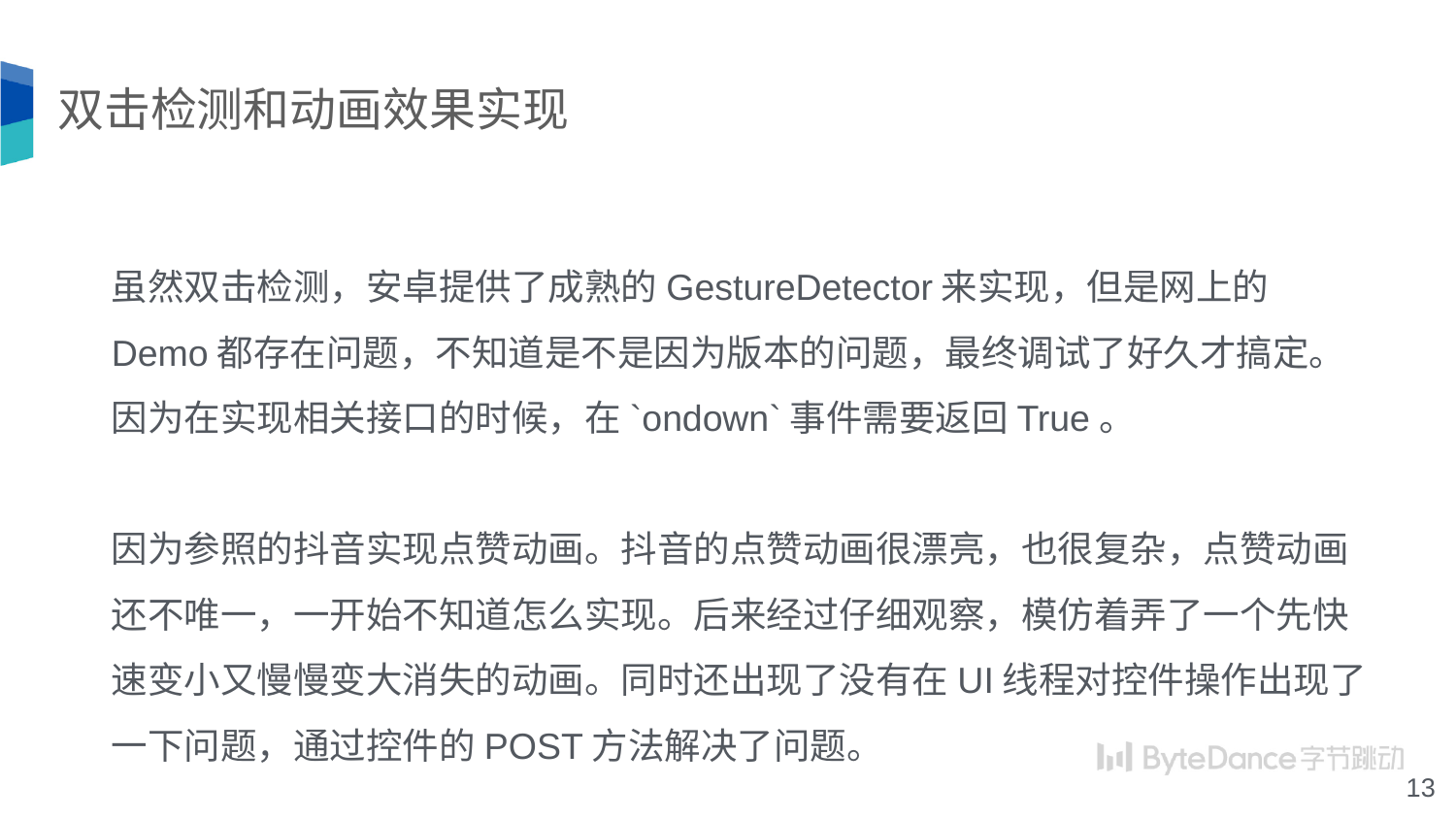

# 双击检测和动画效果实现
虽然双击检测，安卓提供了成熟的GestureDetector来实现，但是网上的Demo都存在问题，不知道是不是因为版本的问题，最终调试了好久才搞定。因为在实现相关接口的时候，在`ondown`事件需要返回True。

因为参照的抖音实现点赞动画。抖音的点赞动画很漂亮，也很复杂，点赞动画还不唯一，一开始不知道怎么实现。后来经过仔细观察，模仿着弄了一个先快速变小又慢慢变大消失的动画。同时还出现了没有在UI线程对控件操作出现了一下问题，通过控件的POST方法解决了问题。

13